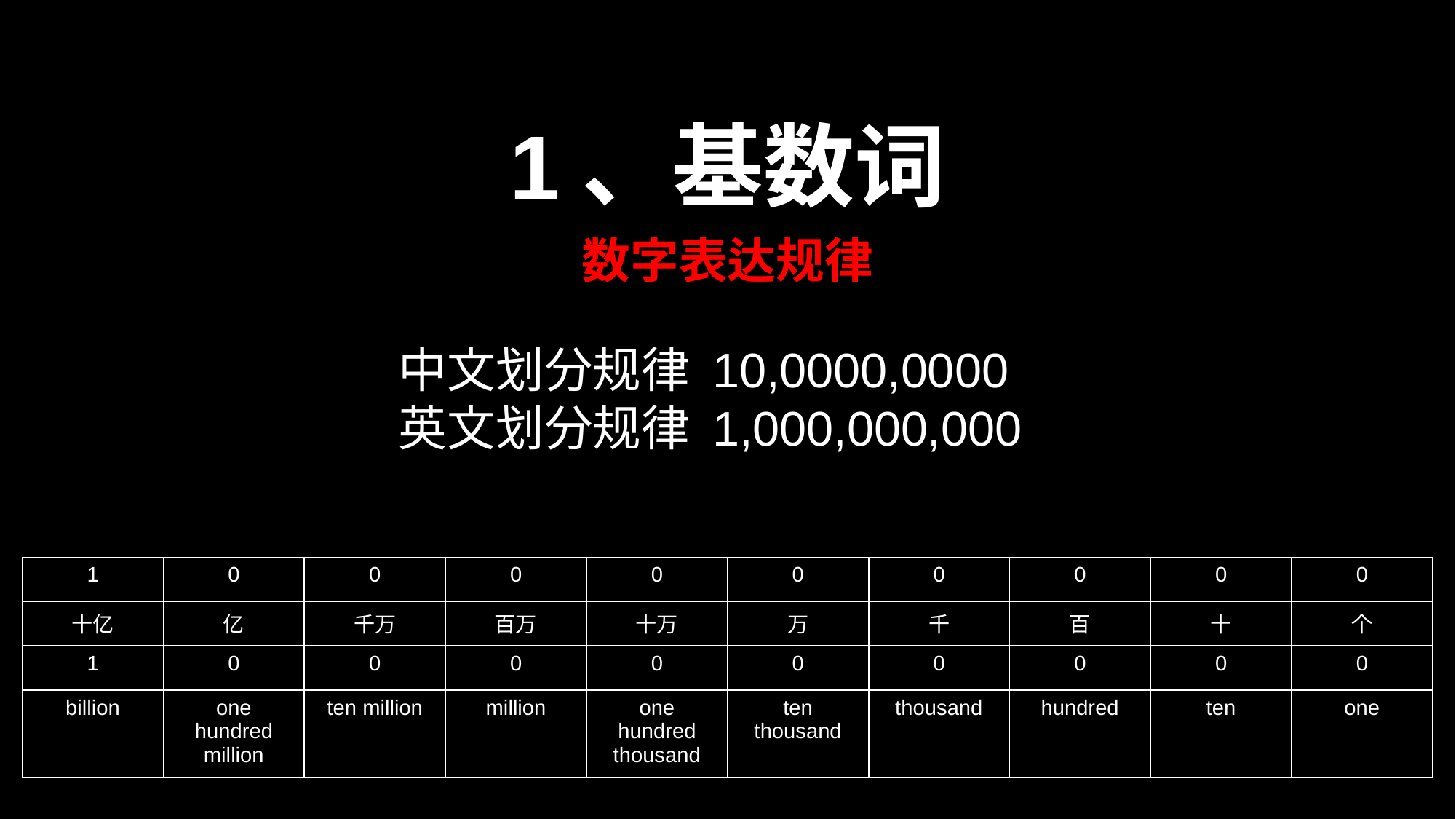

1、基数词
数字表达规律
中文划分规律 10,0000,0000
英文划分规律 1,000,000,000
| 1 | 0 | 0 | 0 | 0 | 0 | 0 | 0 | 0 | 0 |
| --- | --- | --- | --- | --- | --- | --- | --- | --- | --- |
| 十亿 | 亿 | 千万 | 百万 | 十万 | 万 | 千 | 百 | 十 | 个 |
| 1 | 0 | 0 | 0 | 0 | 0 | 0 | 0 | 0 | 0 |
| billion | one hundred million | ten million | million | one hundred thousand | ten thousand | thousand | hundred | ten | one |